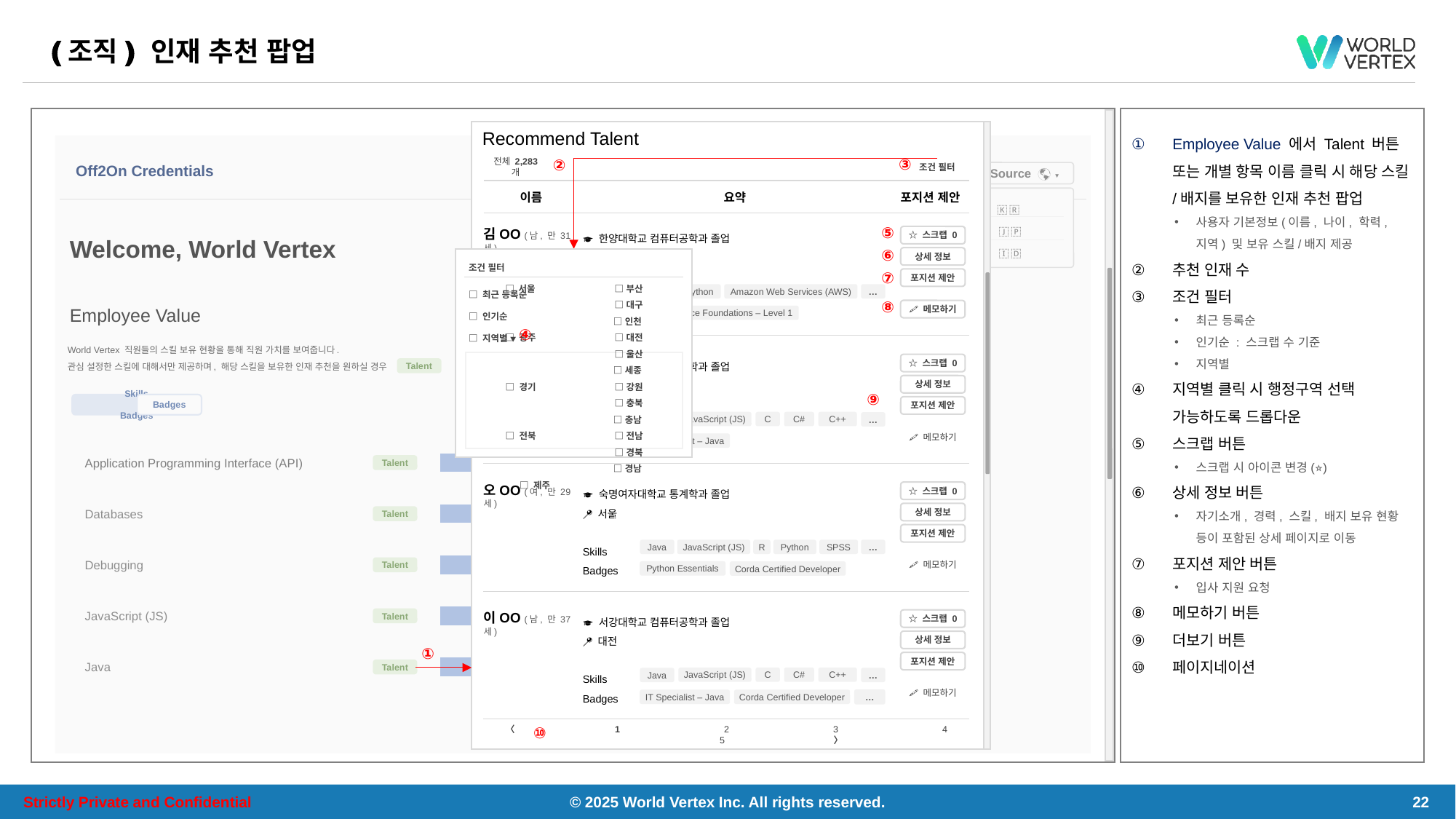

# (조직) 인재 추천 팝업

Employee Value 에서 Talent 버튼 또는 개별 항목 이름 클릭 시 해당 스킬/배지를 보유한 인재 추천 팝업
사용자 기본정보(이름, 나이, 학력, 지역) 및 보유 스킬/배지 제공
추천 인재 수
조건 필터
최근 등록순
인기순 : 스크랩 수 기준
지역별
지역별 클릭 시 행정구역 선택 가능하도록 드롭다운
스크랩 버튼
스크랩 시 아이콘 변경(⭐)
상세 정보 버튼
자기소개, 경력, 스킬, 배지 보유 현황 등이 포함된 상세 페이지로 이동
포지션 제안 버튼
입사 지원 요청
메모하기 버튼
더보기 버튼
페이지네이션

Recommend Talent
③
②
전체 2,283 개
조건 필터
이름
요약
포지션 제안
김OO (남, 만 31세)
🎓 한양대학교 컴퓨터공학과 졸업
📍 경기, 서울

Skills
Badges
Java
Python
Amazon Web Services (AWS)
…
Data Science Foundations – Level 1
☆ 스크랩 0
상세 정보
포지션 제안
🖍 메모하기
⑤
⑥
⑦
⑧
강OO (여, 만 46세)
🎓 인천전문대학교 경영학과 졸업
📍 서울, 인천

Skills
Badges
C++
JavaScript (JS)
C
C#
Java
…
IT Specialist – Java
☆ 스크랩 0
상세 정보
포지션 제안
🖍 메모하기
⑨
오OO (여, 만 29세)
🎓 숙명여자대학교 통계학과 졸업
📍 서울

Skills
Badges
Java
JavaScript (JS)
R
Python
SPSS
…
Python Essentials
Corda Certified Developer
☆ 스크랩 0
상세 정보
포지션 제안
🖍 메모하기
이OO (남, 만 37세)
🎓 서강대학교 컴퓨터공학과 졸업
📍 대전

Skills
Badges
C++
JavaScript (JS)
C
C#
Java
…
…
IT Specialist – Java
Corda Certified Developer
☆ 스크랩 0
상세 정보
①
포지션 제안
🖍 메모하기
⑩
〈	1	2	3	4	5	 〉

Off2On Credentials
Data Source  🌎 ▼
🇰🇷
🇯🇵
🇮🇩
Welcome, World Vertex
Employee Value
World Vertex 직원들의 스킬 보유 현황을 통해 직원 가치를 보여줍니다.
관심 설정한 스킬에 대해서만 제공하며, 해당 스킬을 보유한 인재 추천을 원하실 경우 		버튼을 클릭해주세요.
Talent
Skills	Badges
Badges
Application Programming Interface (API)

25%
Talent
Databases

35%
Talent
Debugging

18%
Talent
JavaScript (JS)

74%
Talent
Java

62%
Talent
조건 필터

□ 최근 등록순

□ 인기순

□ 지역별 ▼
□ 서울	□ 부산	□ 대구	□ 인천
□ 광주	□ 대전	□ 울산	□ 세종
□ 경기	□ 강원	□ 충북	□ 충남
□ 전북	□ 전남	□ 경북	□ 경남
□ 제주			□ 제주
④